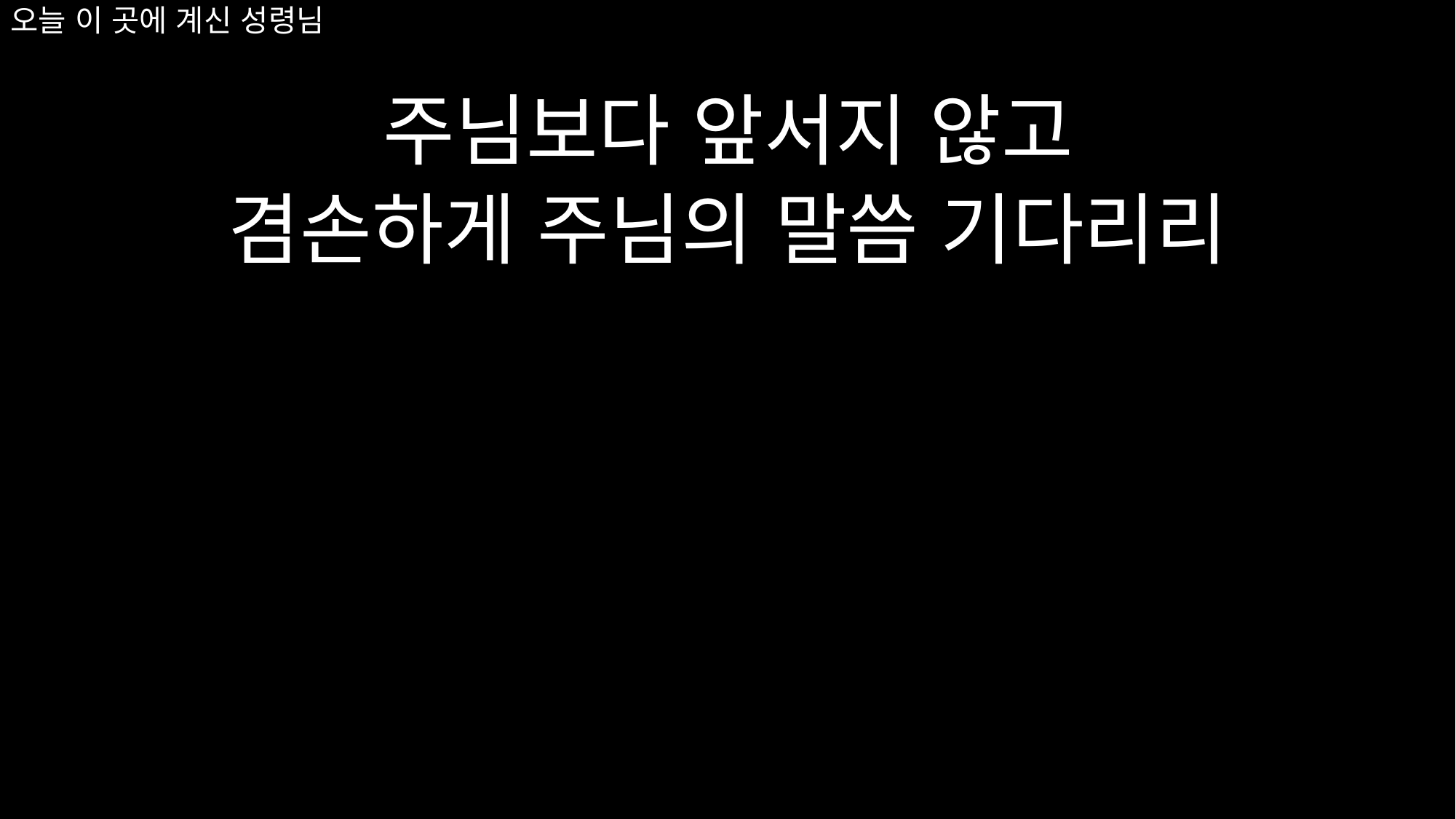

주님보다 앞서지 않고
겸손하게 주님의 말씀 기다리리

# 오늘 이 곳에 계신 성령님